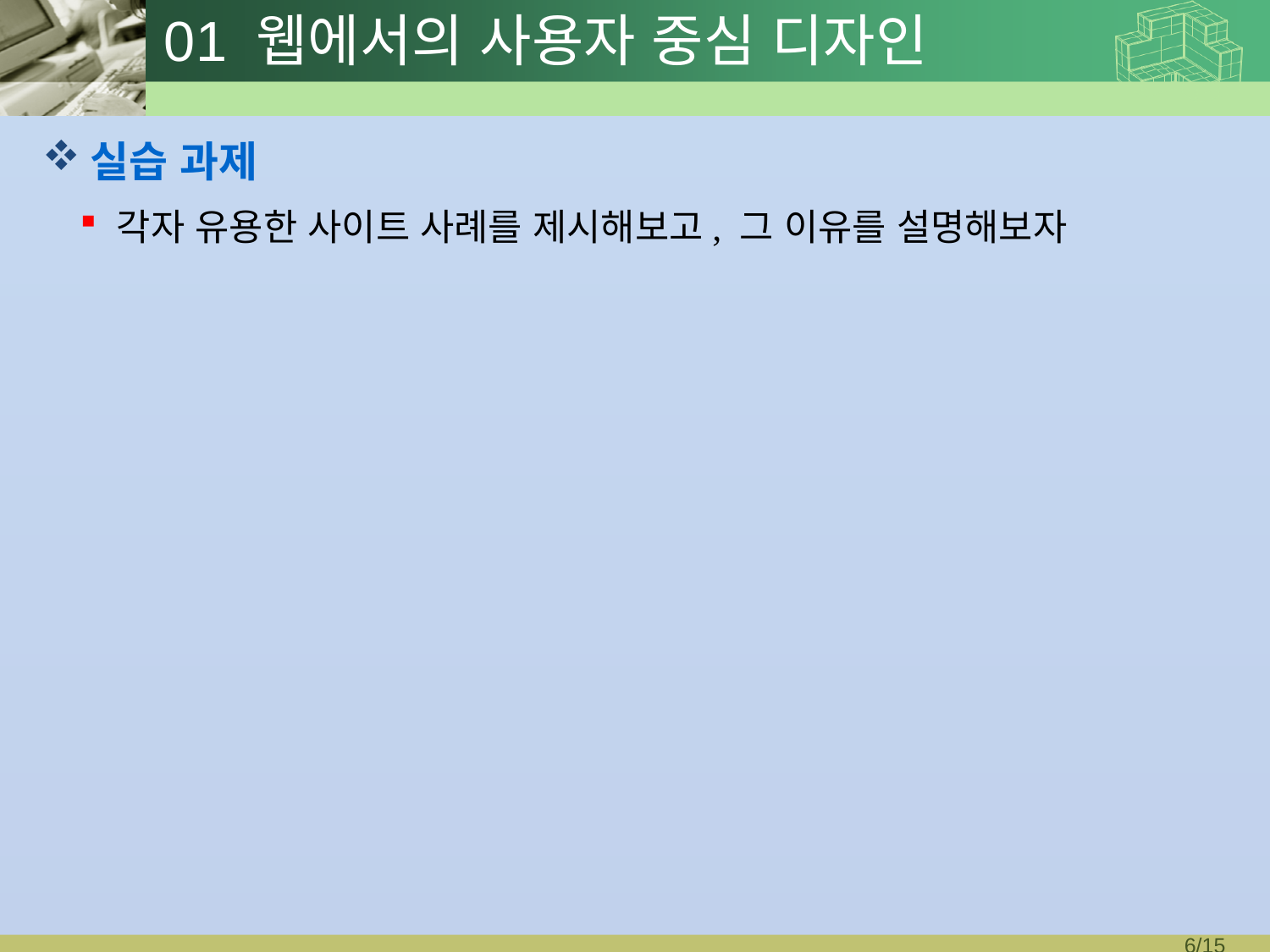

# 01 웹에서의 사용자 중심 디자인
실습 과제
각자 유용한 사이트 사례를 제시해보고, 그 이유를 설명해보자